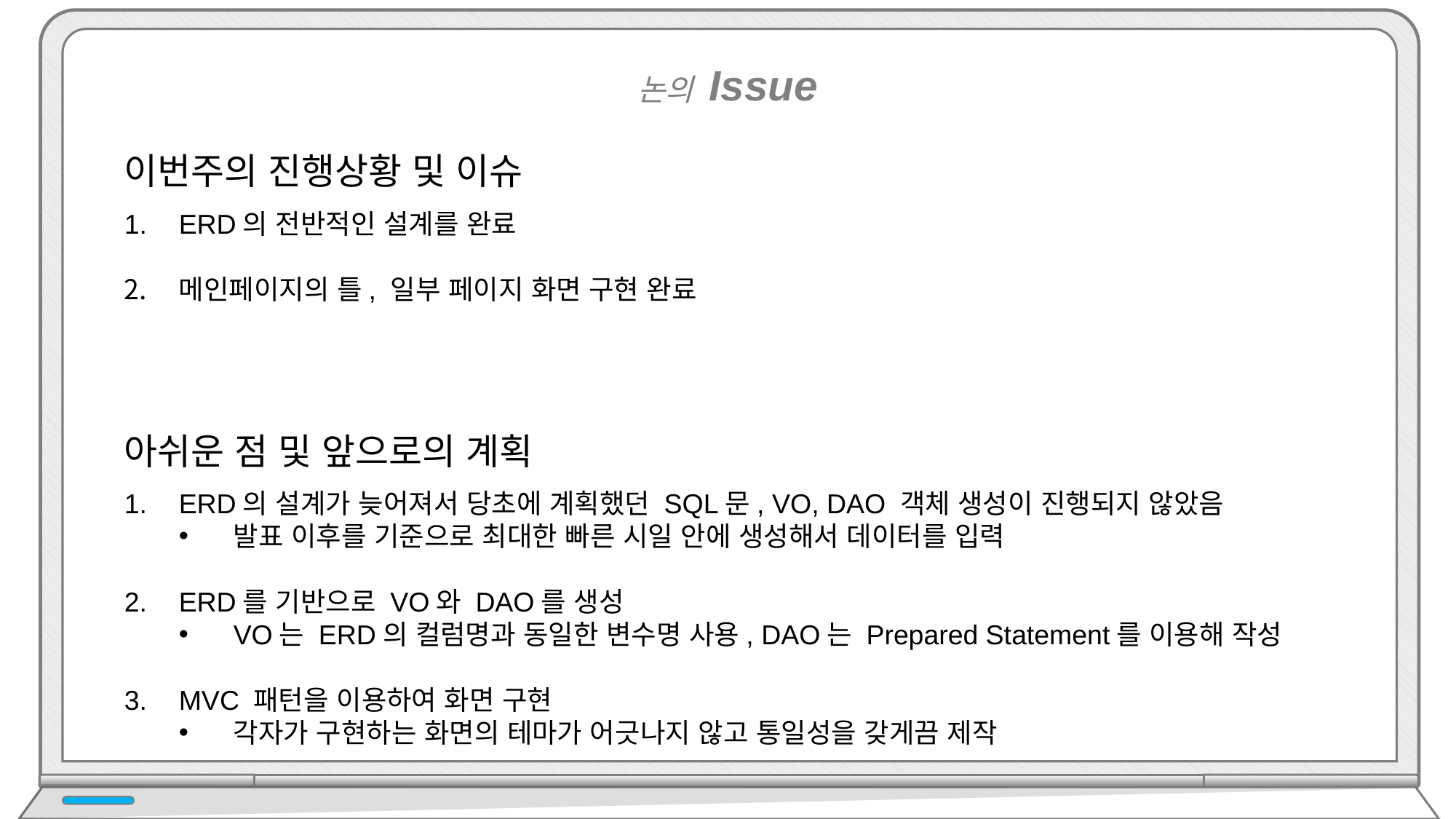

논의 Issue
이번주의 진행상황 및 이슈
ERD의 전반적인 설계를 완료

메인페이지의 틀, 일부 페이지 화면 구현 완료
아쉬운 점 및 앞으로의 계획
ERD의 설계가 늦어져서 당초에 계획했던 SQL문, VO, DAO 객체 생성이 진행되지 않았음
발표 이후를 기준으로 최대한 빠른 시일 안에 생성해서 데이터를 입력

ERD를 기반으로 VO와 DAO를 생성
VO는 ERD의 컬럼명과 동일한 변수명 사용, DAO는 Prepared Statement를 이용해 작성

MVC 패턴을 이용하여 화면 구현
각자가 구현하는 화면의 테마가 어긋나지 않고 통일성을 갖게끔 제작